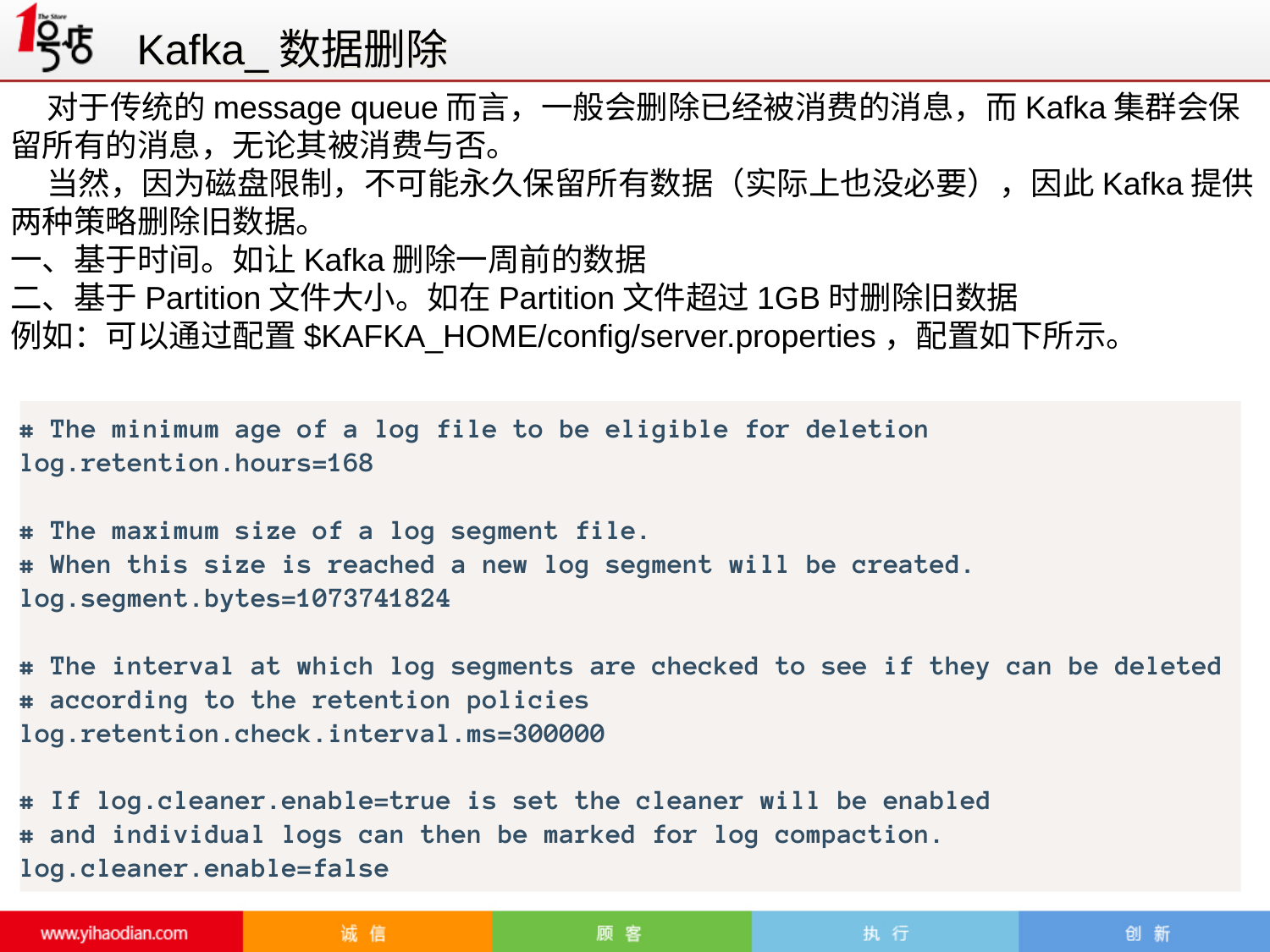

Kafka_数据删除
    对于传统的message queue而言，一般会删除已经被消费的消息，而Kafka集群会保留所有的消息，无论其被消费与否。
    当然，因为磁盘限制，不可能永久保留所有数据（实际上也没必要），因此Kafka提供两种策略删除旧数据。
一、基于时间。如让Kafka删除一周前的数据
二、基于Partition文件大小。如在Partition文件超过1GB时删除旧数据
例如：可以通过配置$KAFKA_HOME/config/server.properties，配置如下所示。
# The minimum age of a log file to be eligible for deletion
log.retention.hours=168

# The maximum size of a log segment file.
# When this size is reached a new log segment will be created.
log.segment.bytes=1073741824

# The interval at which log segments are checked to see if they can be deleted
# according to the retention policies
log.retention.check.interval.ms=300000

# If log.cleaner.enable=true is set the cleaner will be enabled
# and individual logs can then be marked for log compaction.
log.cleaner.enable=false